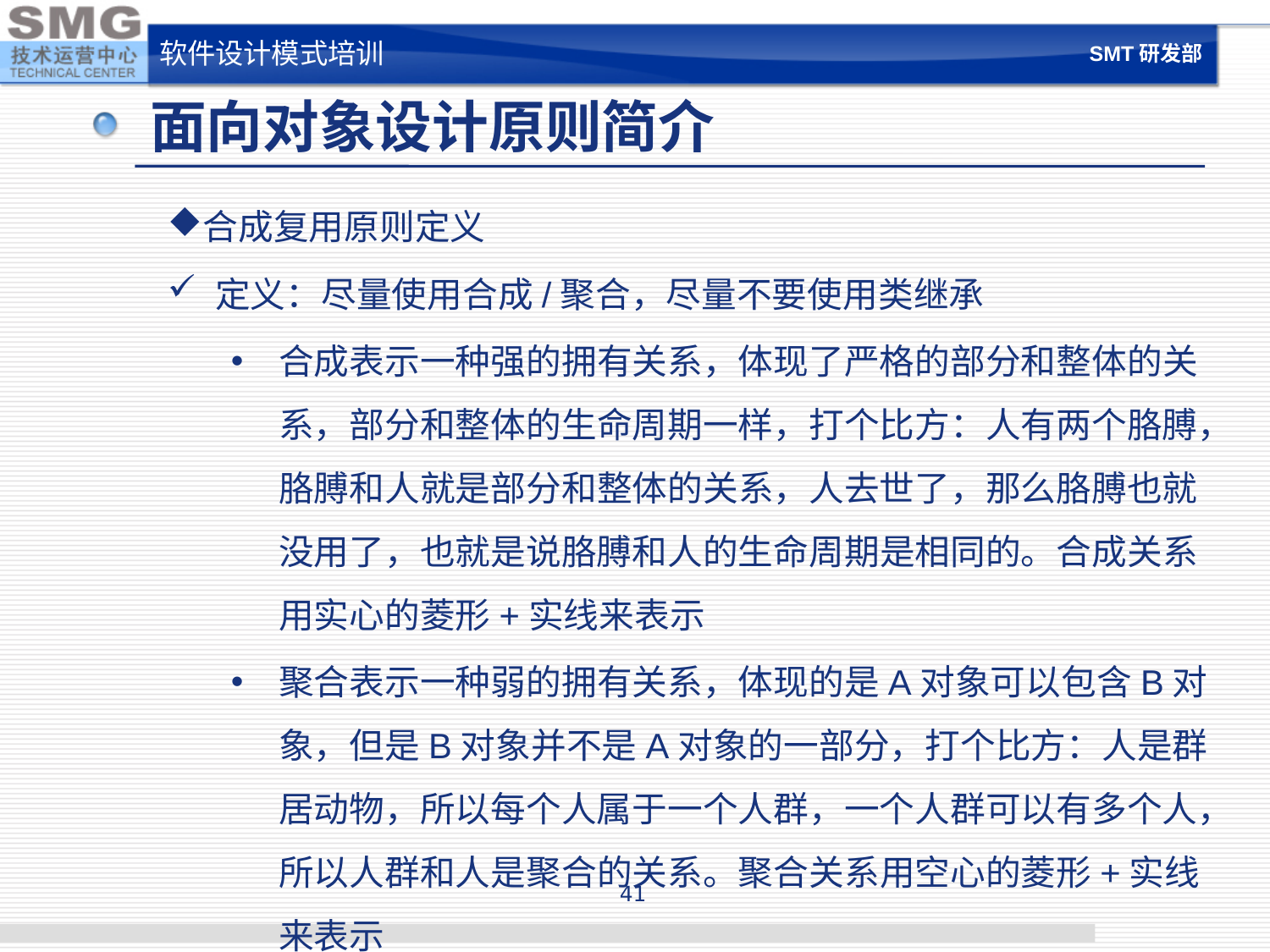

SMT研发部
软件设计模式培训
# 面向对象设计原则简介
合成复用原则定义
定义：尽量使用合成/聚合，尽量不要使用类继承
合成表示一种强的拥有关系，体现了严格的部分和整体的关系，部分和整体的生命周期一样，打个比方：人有两个胳膊，胳膊和人就是部分和整体的关系，人去世了，那么胳膊也就没用了，也就是说胳膊和人的生命周期是相同的。合成关系用实心的菱形+实线来表示
聚合表示一种弱的拥有关系，体现的是A对象可以包含B对象，但是B对象并不是A对象的一部分，打个比方：人是群居动物，所以每个人属于一个人群，一个人群可以有多个人，所以人群和人是聚合的关系。聚合关系用空心的菱形+实线来表示

41